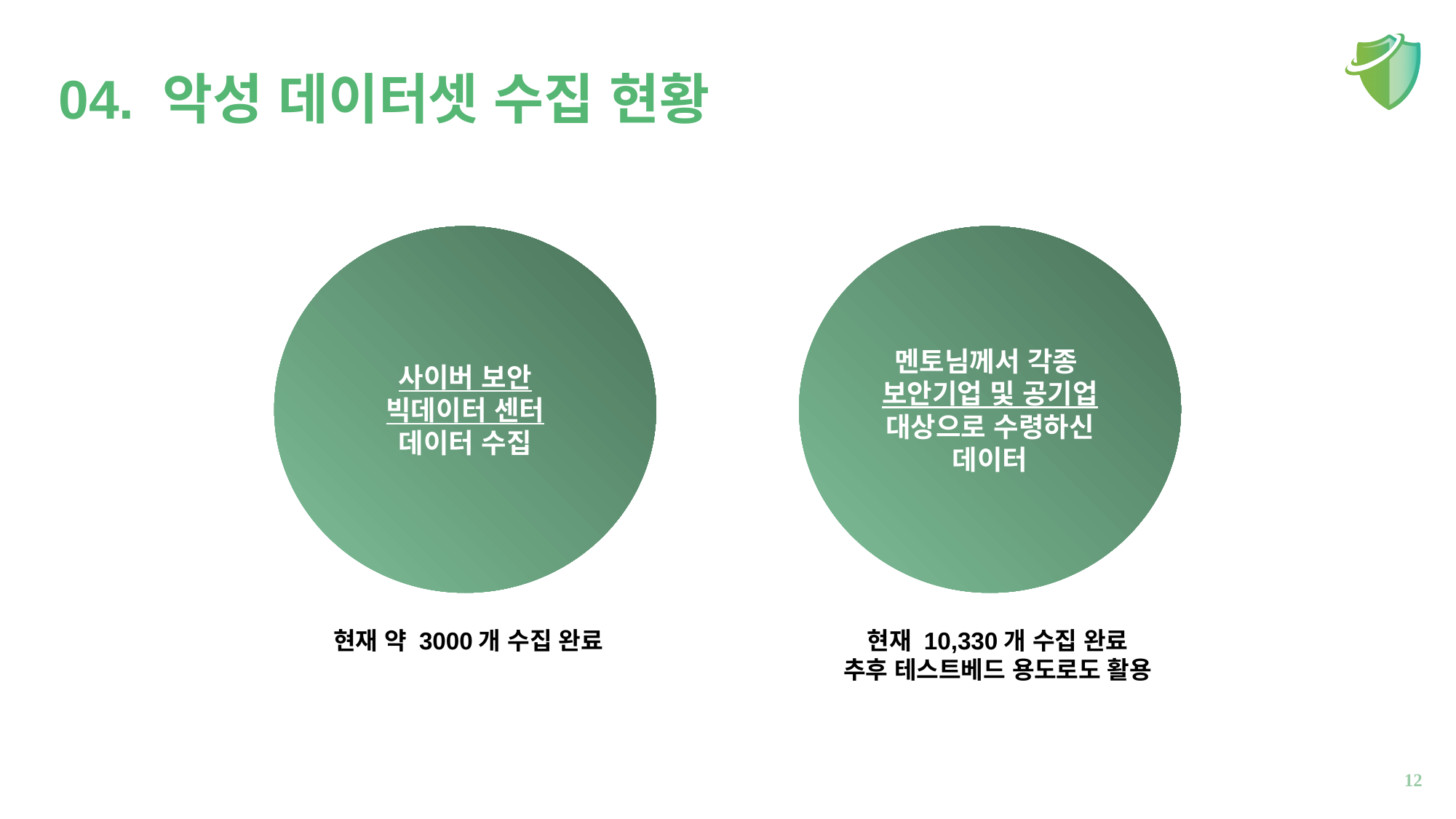

# 04. 악성 데이터셋 수집 현황
사이버 보안
빅데이터 센터
데이터 수집
멘토님께서 각종
보안기업 및 공기업 대상으로 수령하신 데이터
현재 약 3000개 수집 완료
현재 10,330개 수집 완료
추후 테스트베드 용도로도 활용
12